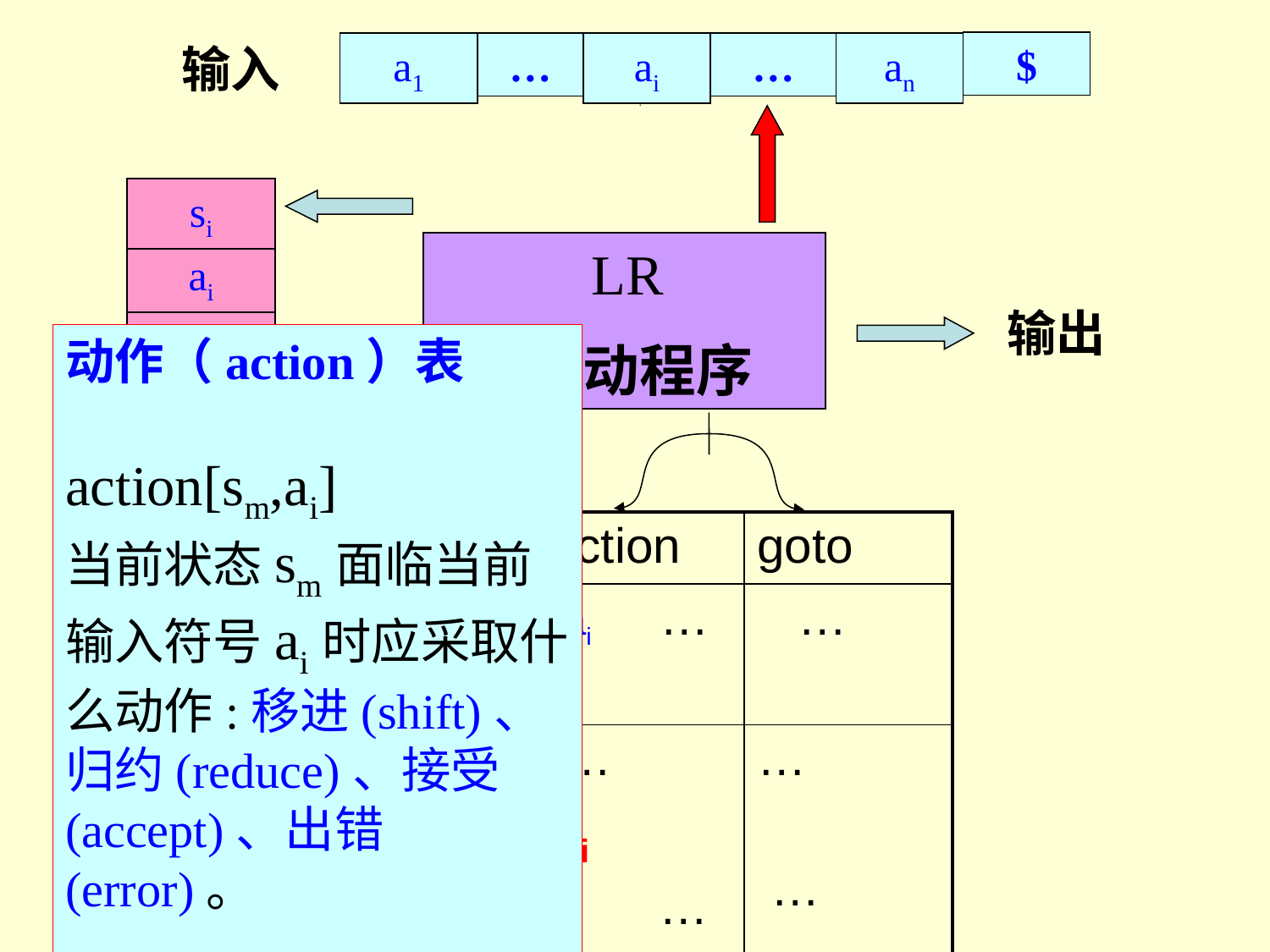

输入
$
a1
…
ai
…
an

si

           LR
      驱动程序
ai

输出
sm

动作（action）表

action[sm,ai]
当前状态sm面临当前输入符号ai时应采取什么动作:移进(shift)、归约(reduce)、接受(accept)、出错(error)。

Xm

sm-1
Xm-1
| 状 态 | action | goto |
| --- | --- | --- |
|  | ai … | … |
| … sm … | … si … | … … |
…
s0
栈

10